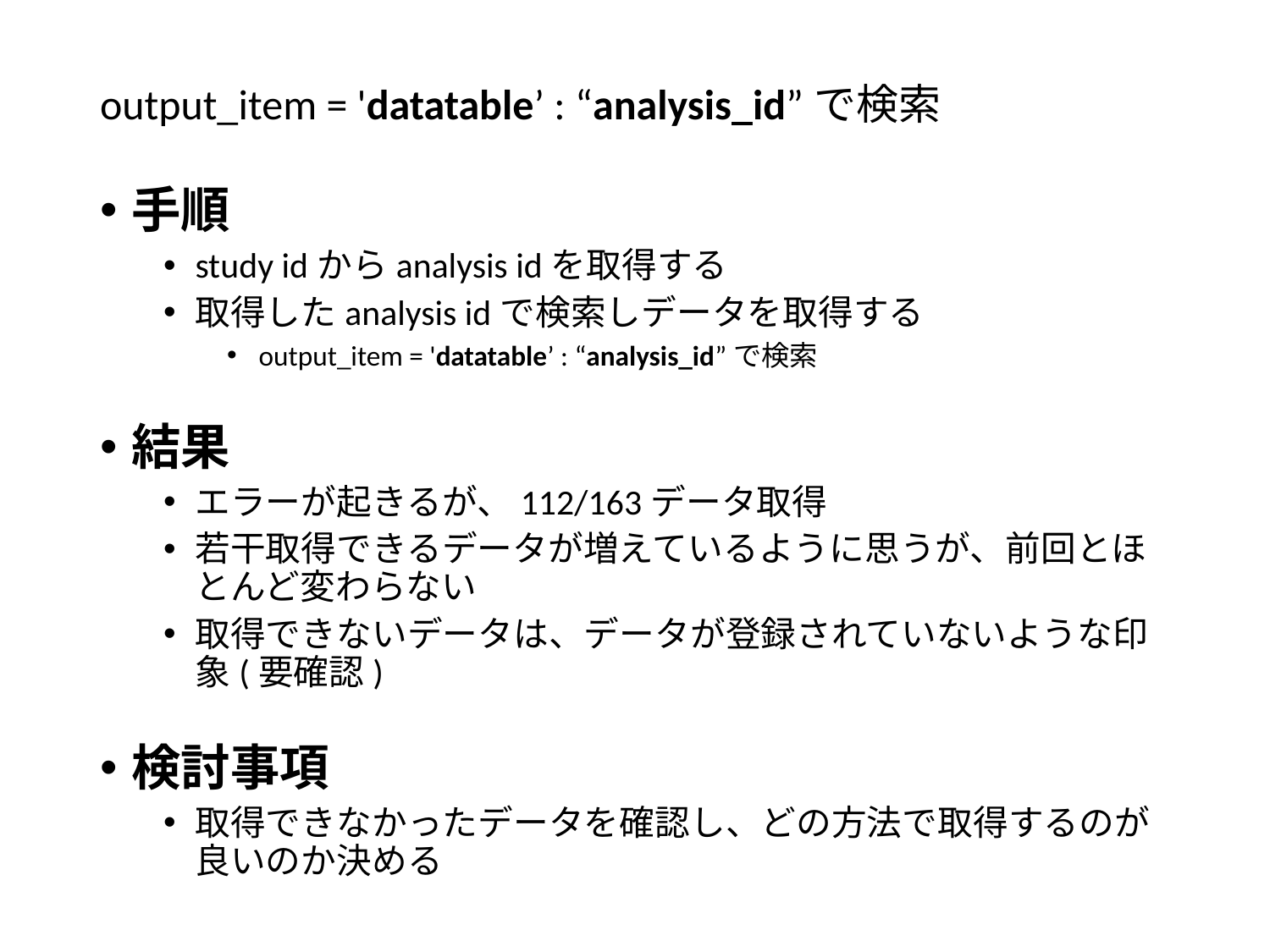

# output_item = 'datatable’ : “analysis_id”で検索
手順
study idからanalysis idを取得する
取得したanalysis idで検索しデータを取得する
output_item = 'datatable’ : “analysis_id”で検索

結果
エラーが起きるが、112/163データ取得
若干取得できるデータが増えているように思うが、前回とほとんど変わらない
取得できないデータは、データが登録されていないような印象(要確認)

検討事項
取得できなかったデータを確認し、どの方法で取得するのが良いのか決める